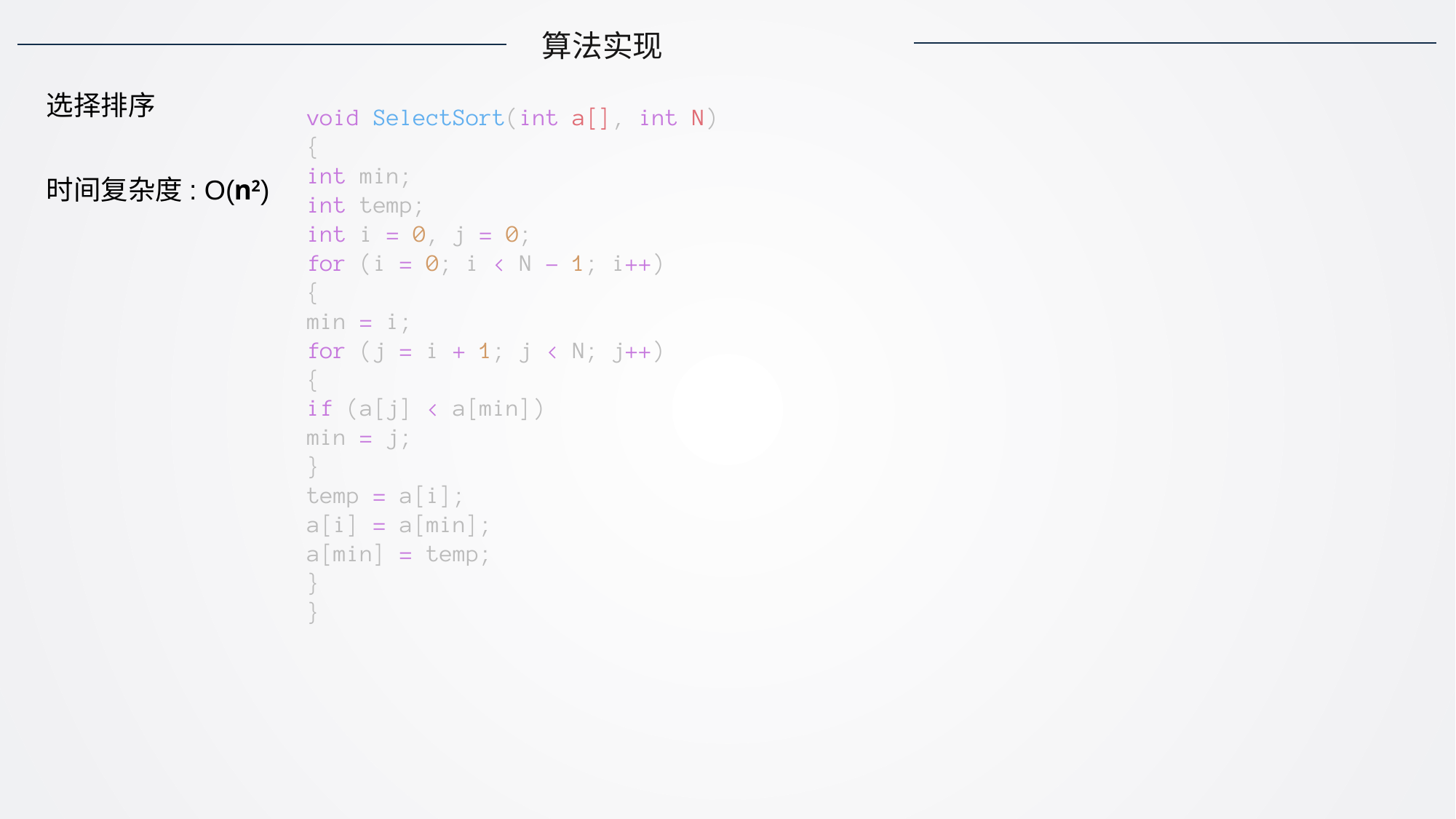

算法实现

void SelectSort(int a[], int N)
{
int min;
int temp;
int i = 0, j = 0;
for (i = 0; i < N - 1; i++)
{
min = i;
for (j = i + 1; j < N; j++)
{
if (a[j] < a[min])
min = j;
}
temp = a[i];
a[i] = a[min];
a[min] = temp;
}
}

选择排序
时间复杂度: O(n2)